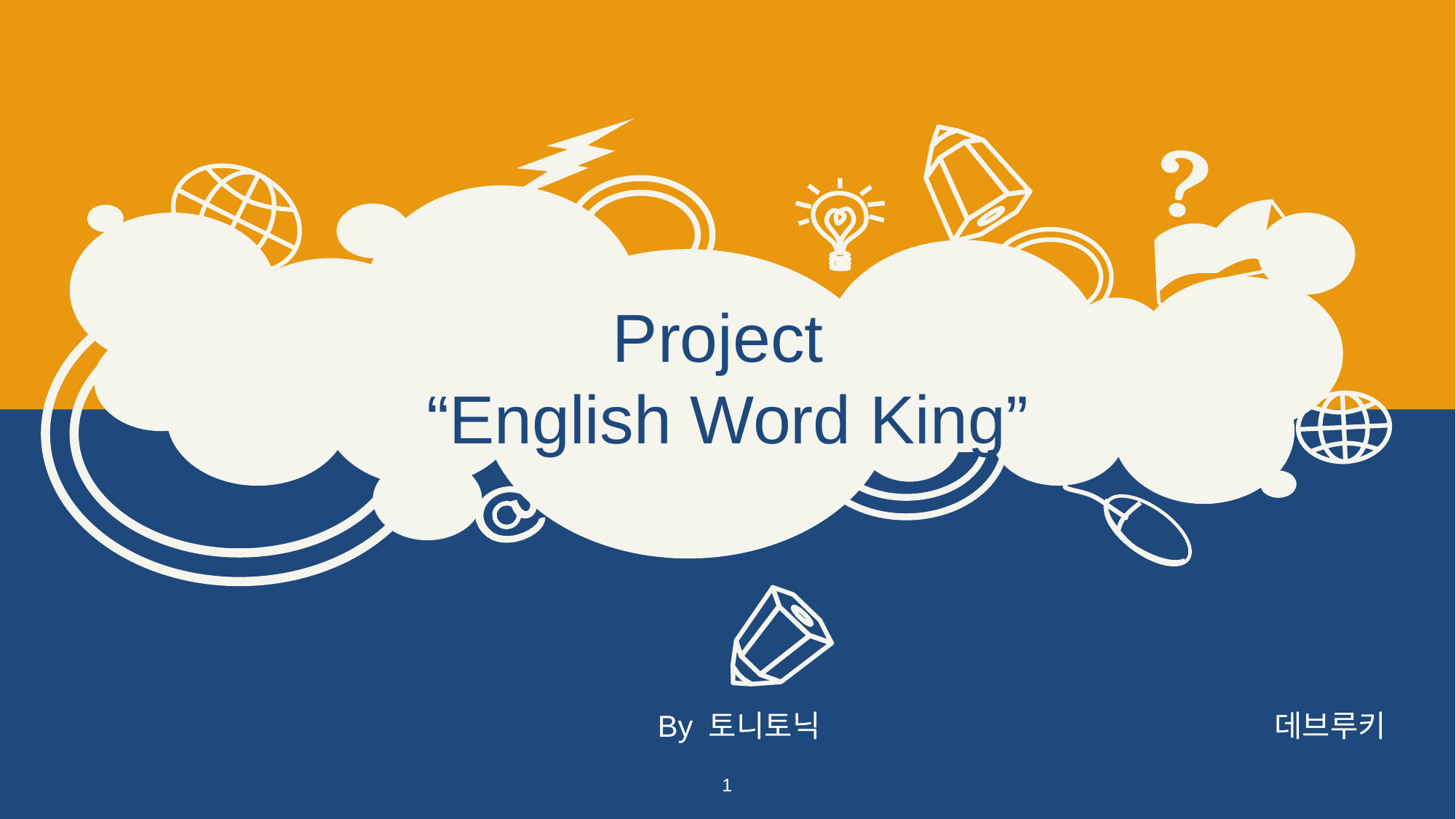

# Project “English Word King”
By 토니토닉
데브루키
1